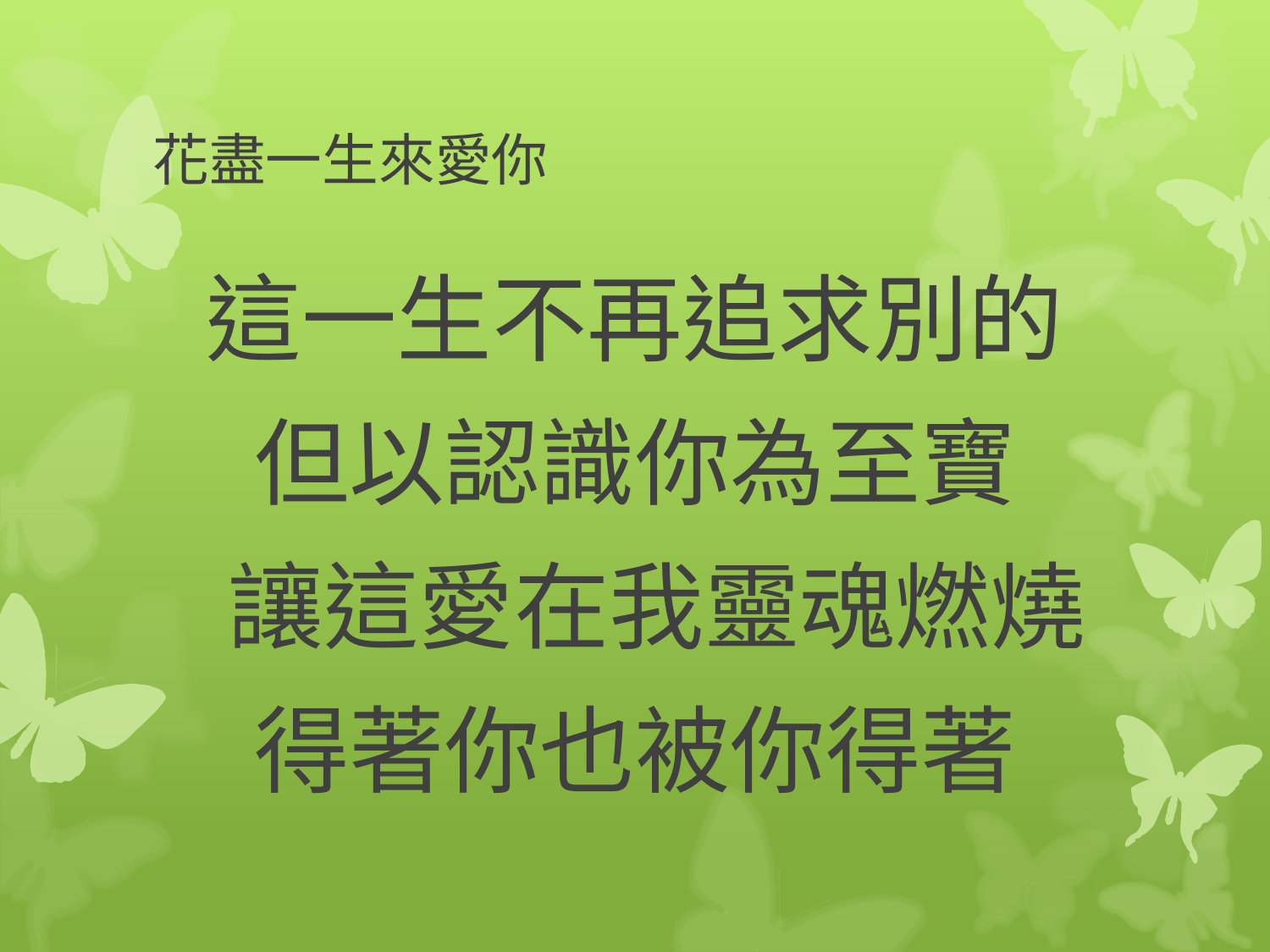

# 花盡一生來愛你
這一生不再追求別的
但以認識你為至寶
 讓這愛在我靈魂燃燒
得著你也被你得著